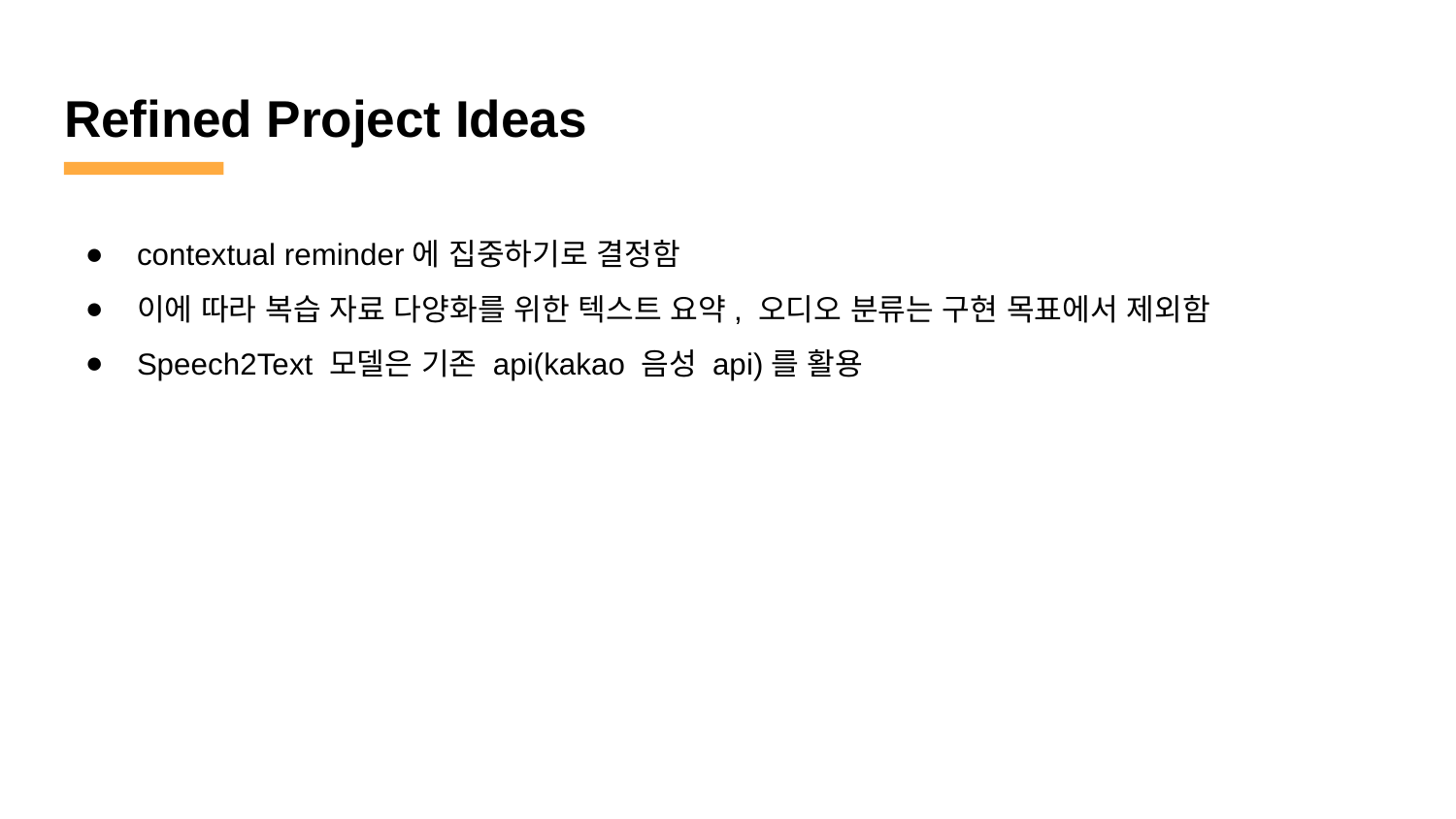

# Refined Project Ideas

contextual reminder에 집중하기로 결정함
이에 따라 복습 자료 다양화를 위한 텍스트 요약, 오디오 분류는 구현 목표에서 제외함
Speech2Text 모델은 기존 api(kakao 음성 api)를 활용